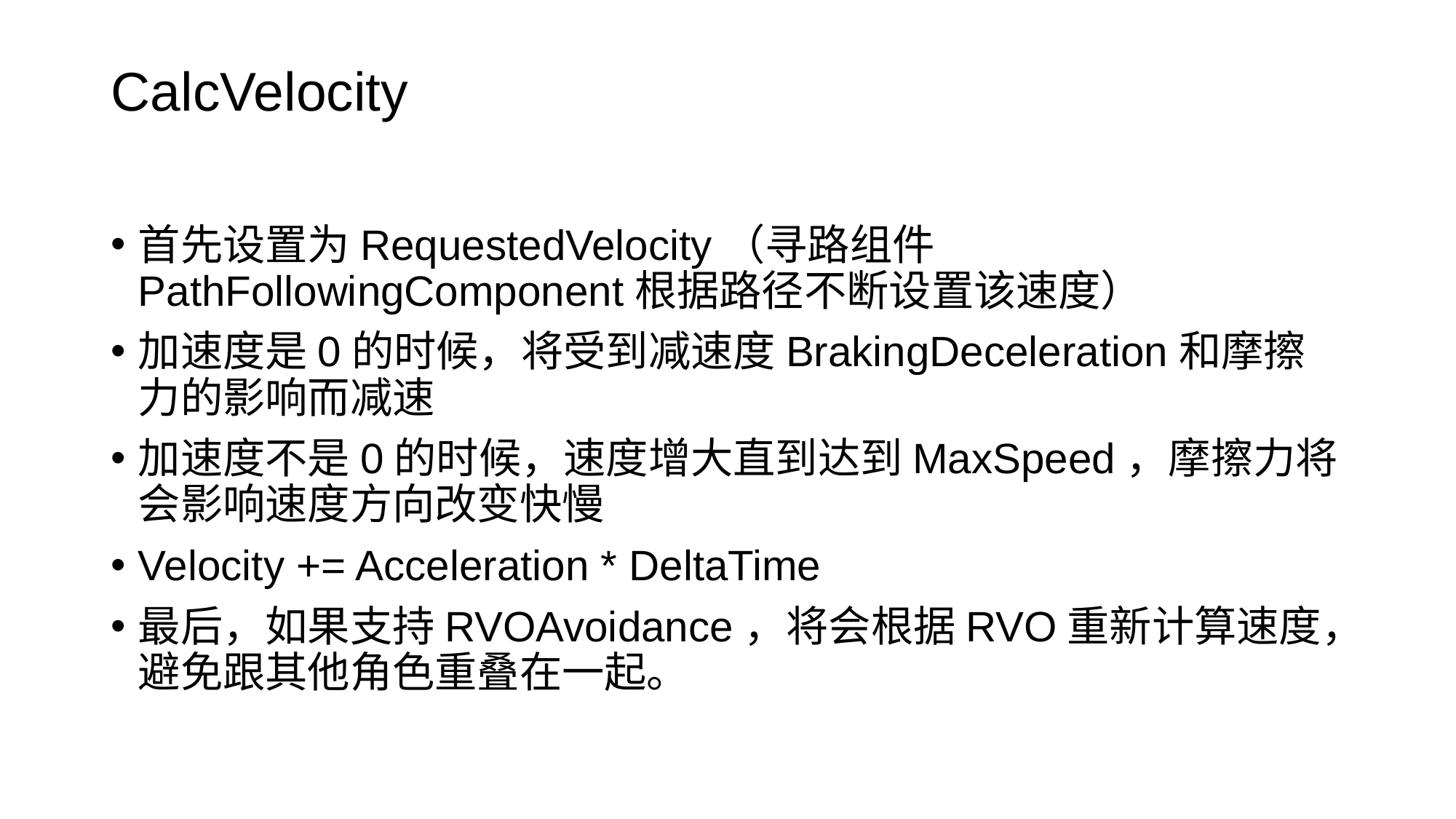

# CalcVelocity
首先设置为RequestedVelocity（寻路组件PathFollowingComponent根据路径不断设置该速度）
加速度是0的时候，将受到减速度BrakingDeceleration和摩擦力的影响而减速
加速度不是0的时候，速度增大直到达到MaxSpeed，摩擦力将会影响速度方向改变快慢
Velocity += Acceleration * DeltaTime
最后，如果支持RVOAvoidance，将会根据RVO重新计算速度，避免跟其他角色重叠在一起。